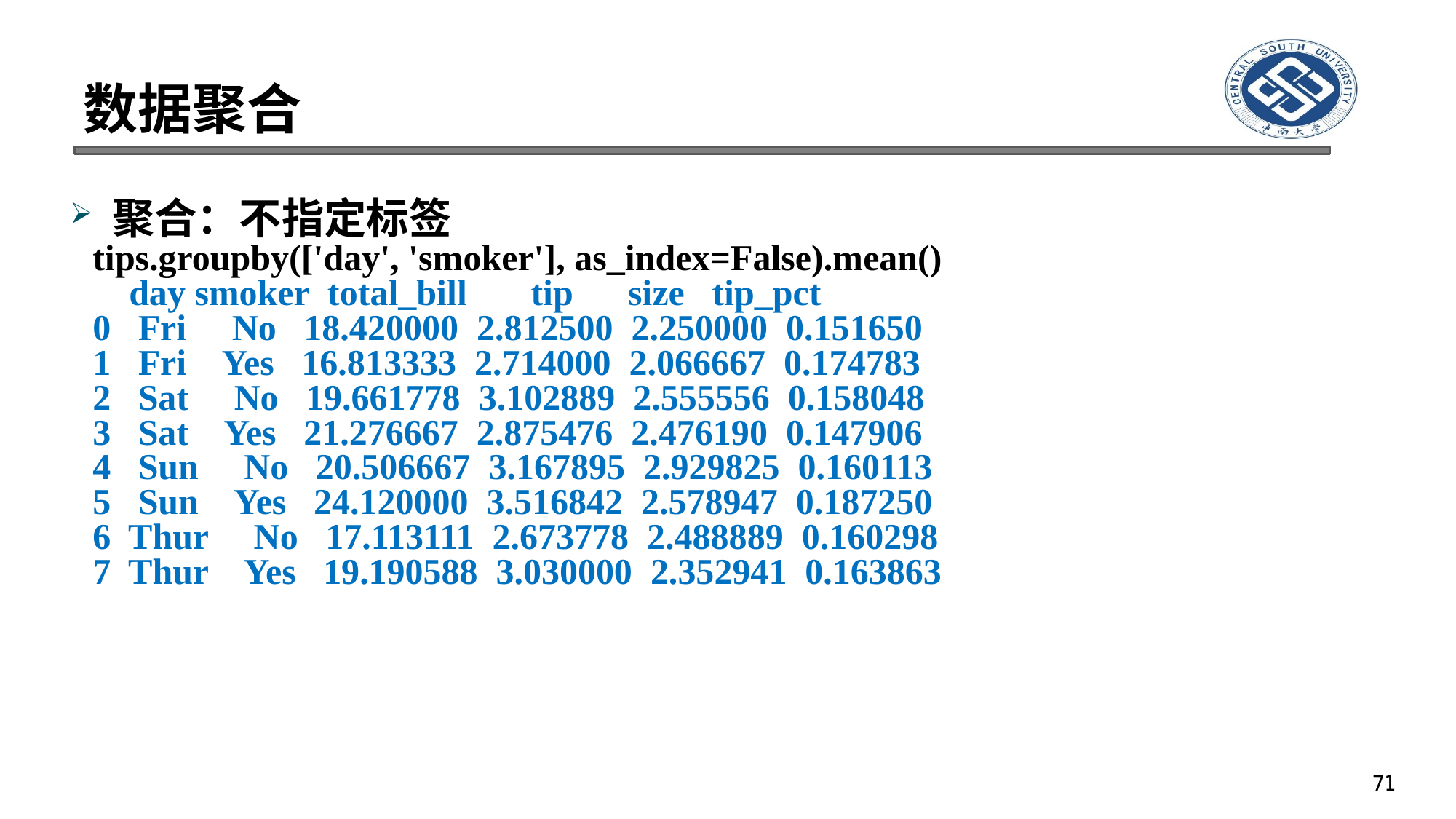

# 数据聚合
聚合：不指定标签
tips.groupby(['day', 'smoker'], as_index=False).mean()
    day smoker  total_bill       tip      size   tip_pct
0   Fri     No   18.420000  2.812500  2.250000  0.151650
1   Fri    Yes   16.813333  2.714000  2.066667  0.174783
2   Sat     No   19.661778  3.102889  2.555556  0.158048
3   Sat    Yes   21.276667  2.875476  2.476190  0.147906
4   Sun     No   20.506667  3.167895  2.929825  0.160113
5   Sun    Yes   24.120000  3.516842  2.578947  0.187250
6  Thur     No   17.113111  2.673778  2.488889  0.160298
7  Thur    Yes   19.190588  3.030000  2.352941  0.163863
71